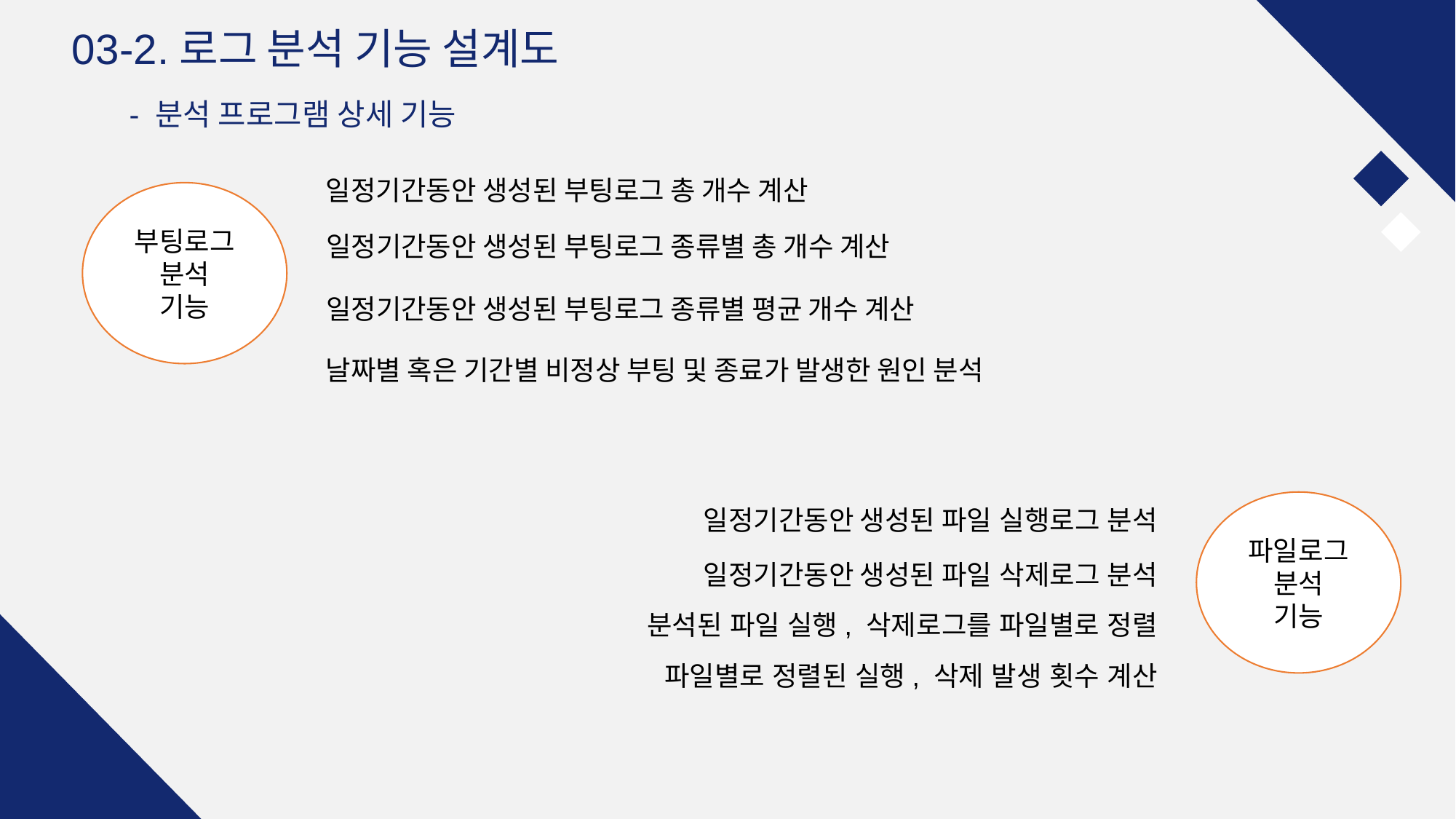

03-2.로그 분석 기능 설계도
- 분석 프로그램 상세 기능

일정기간동안 생성된 부팅로그 총 개수 계산
부팅로그
분석
기능

일정기간동안 생성된 부팅로그 종류별 총 개수 계산
일정기간동안 생성된 부팅로그 종류별 평균 개수 계산
날짜별 혹은 기간별 비정상 부팅 및 종료가 발생한 원인 분석
파일로그
분석
기능
일정기간동안 생성된 파일 실행로그 분석
일정기간동안 생성된 파일 삭제로그 분석
분석된 파일 실행, 삭제로그를 파일별로 정렬

파일별로 정렬된 실행, 삭제 발생 횟수 계산